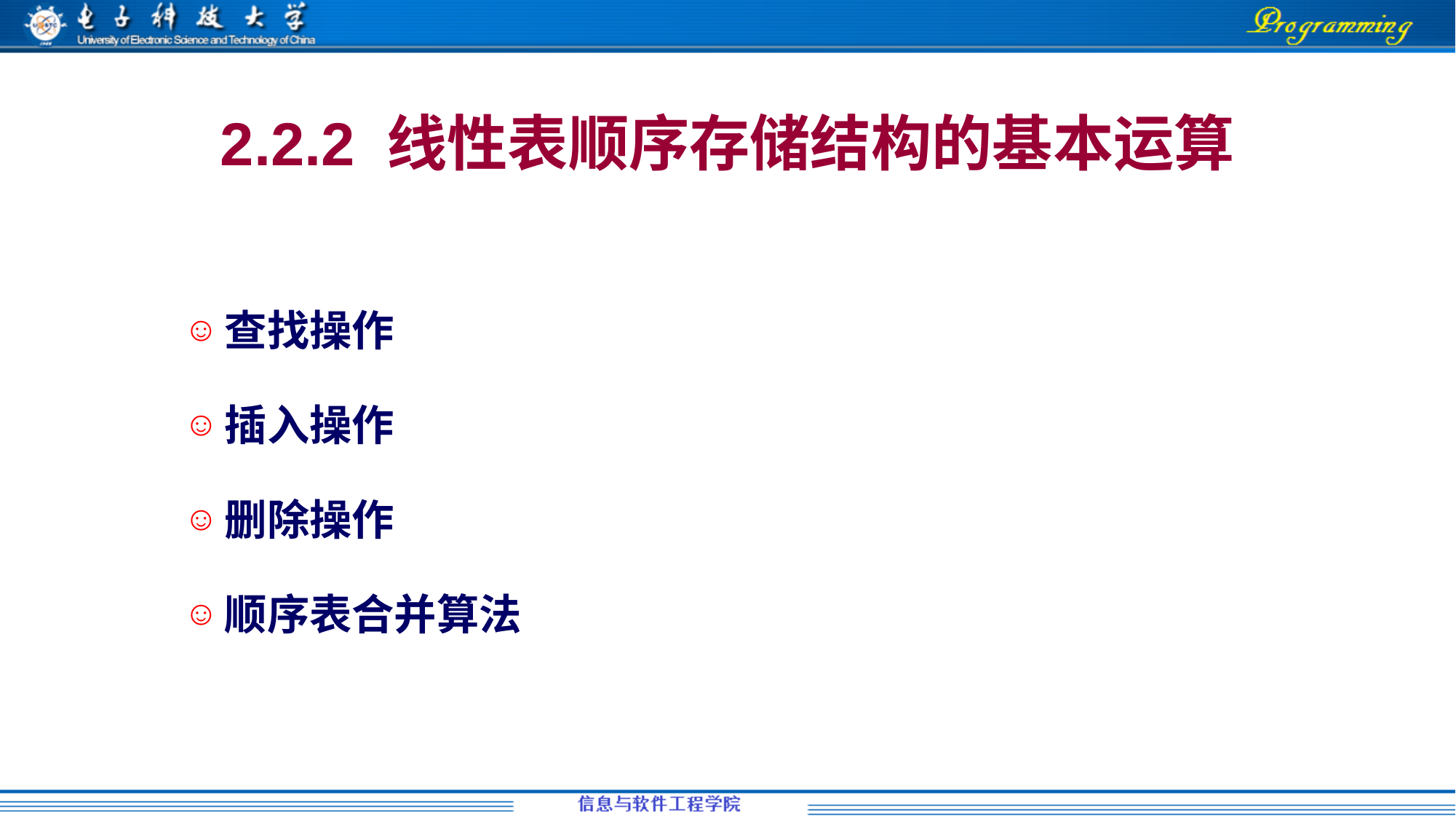

# 2.2.2 线性表顺序存储结构的基本运算
查找操作
插入操作
删除操作
顺序表合并算法